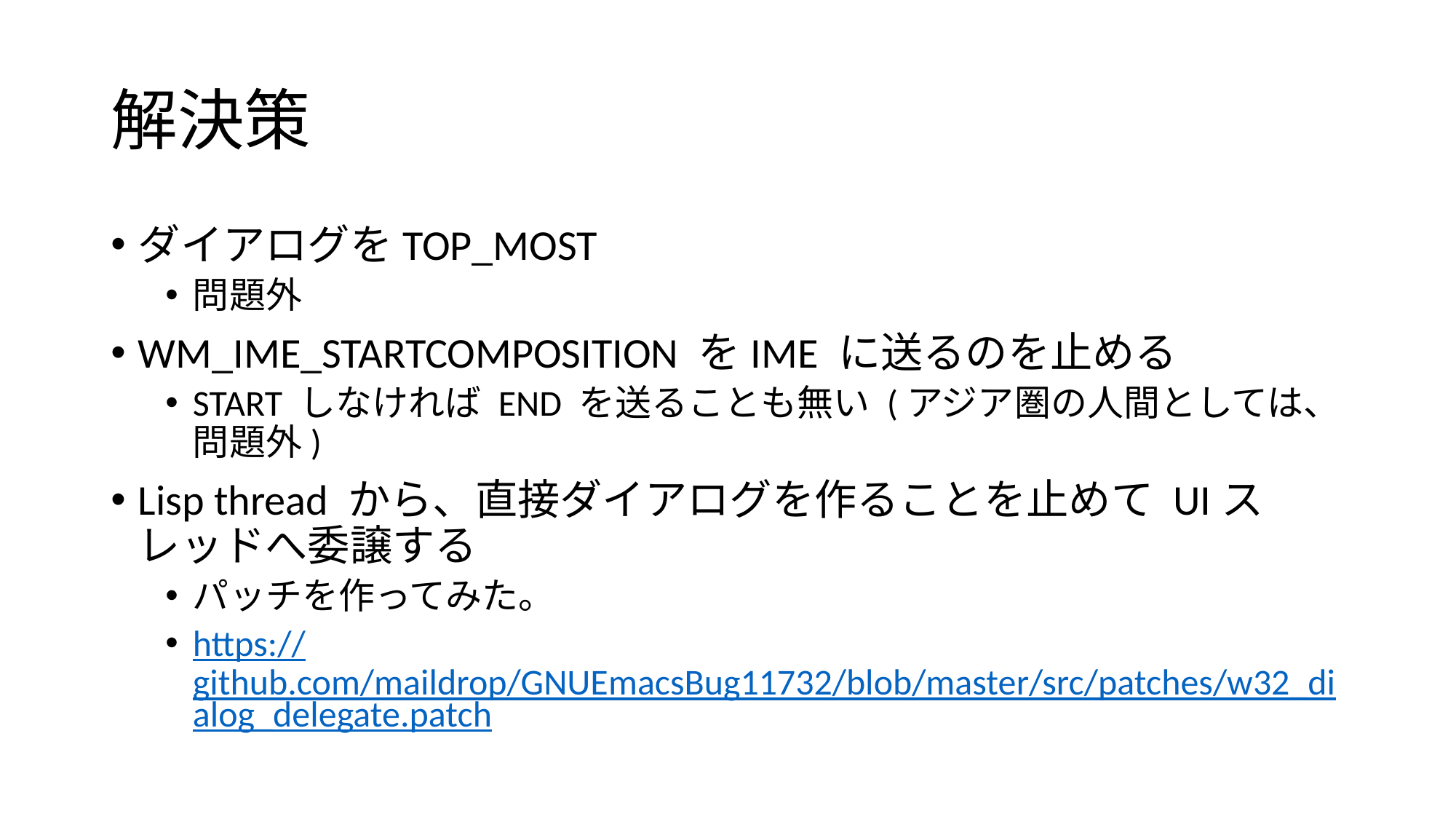

# 解決策
ダイアログをTOP_MOST
問題外
WM_IME_STARTCOMPOSITION をIME に送るのを止める
START しなければ END を送ることも無い (アジア圏の人間としては、問題外)
Lisp thread から、直接ダイアログを作ることを止めて UIスレッドへ委譲する
パッチを作ってみた。
https://github.com/maildrop/GNUEmacsBug11732/blob/master/src/patches/w32_dialog_delegate.patch